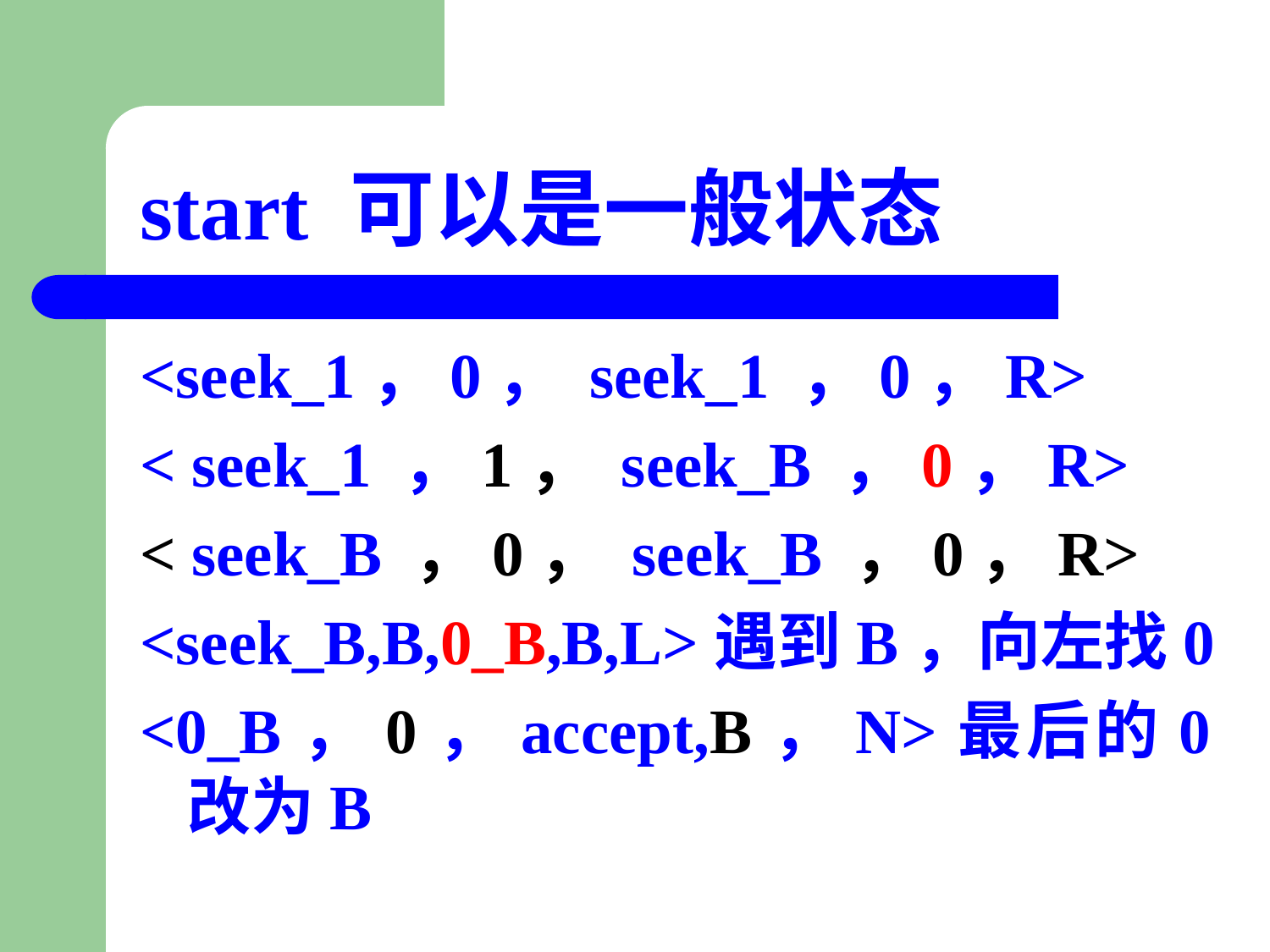

# start 可以是一般状态
<seek_1，0， seek_1 ，0，R>
< seek_1 ，1， seek_B ，0，R>
< seek_B ，0， seek_B ，0，R>
<seek_B,B,0_B,B,L>遇到B，向左找0
<0_B，0，accept,B，N>最后的0改为B